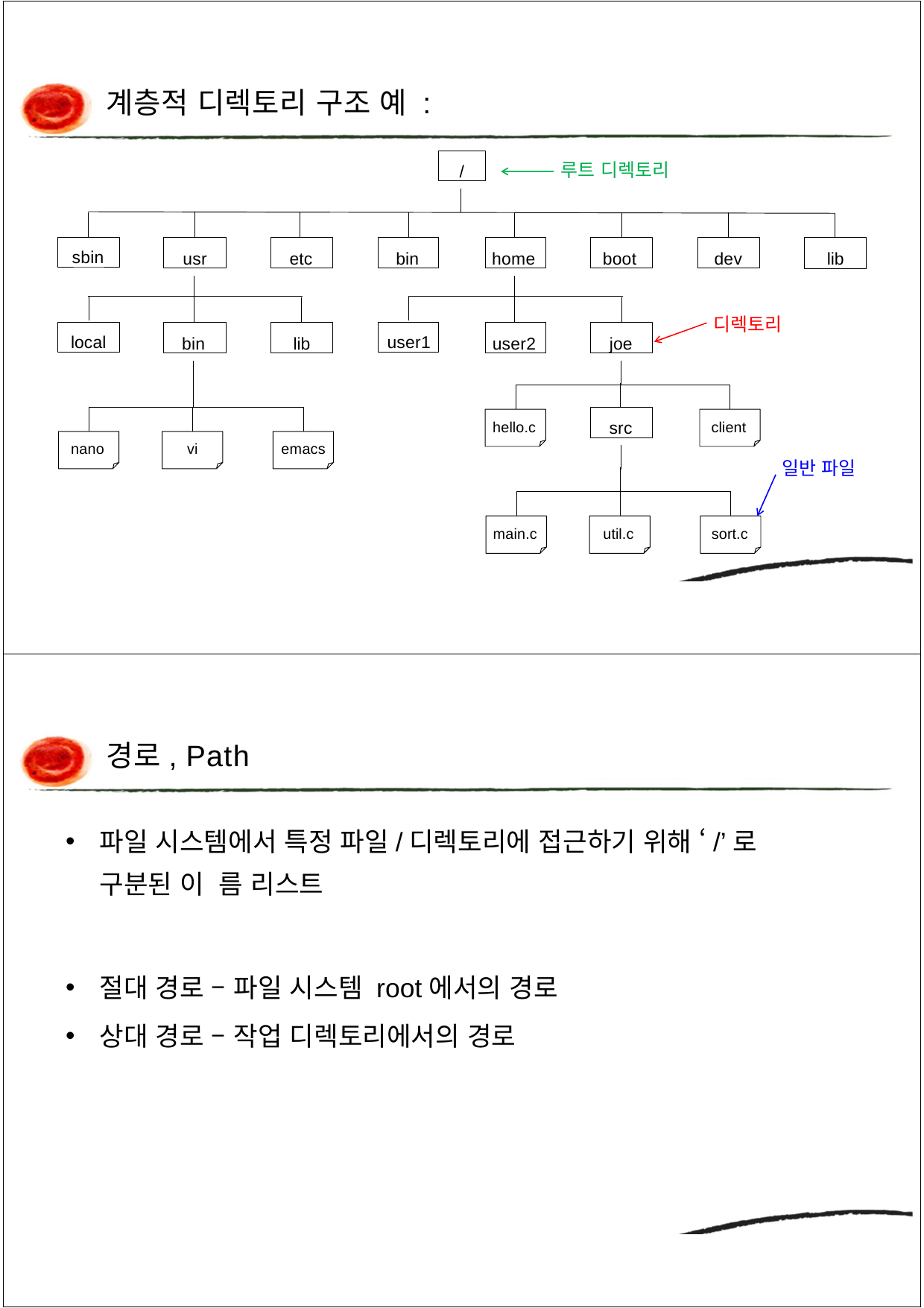

계층적 디렉토리 구조 예 :
/
루트 디렉토리

sbin
usr
etc
bin
home
boot
dev
lib

디렉토리

local
bin
lib
user1
user2
joe

src

hello.c
client

nano
vi
emacs

일반 파일

main.c
util.c
sort.c

경로, Path

파일 시스템에서 특정 파일/디렉토리에 접근하기 위해 ‘/’로 구분된 이  름 리스트

절대 경로 – 파일 시스템 root에서의 경로
상대 경로 – 작업 디렉토리에서의 경로